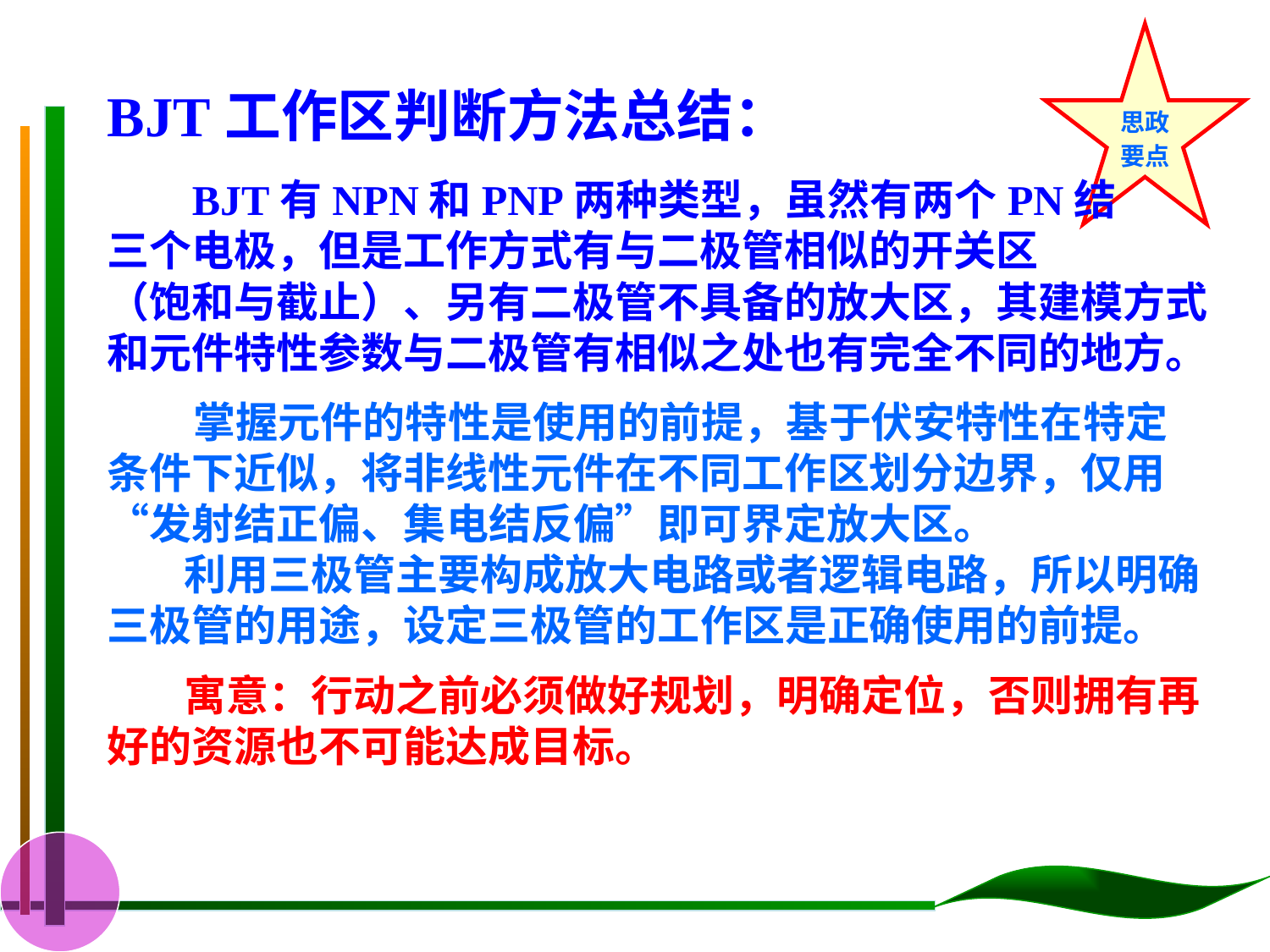

思政
要点
BJT工作区判断方法总结：

        BJT有NPN和PNP两种类型，虽然有两个PN结
三个电极，但是工作方式有与二极管相似的开关区
（饱和与截止）、另有二极管不具备的放大区，其建模方式和元件特性参数与二极管有相似之处也有完全不同的地方。

        掌握元件的特性是使用的前提，基于伏安特性在特定
条件下近似，将非线性元件在不同工作区划分边界，仅用“发射结正偏、集电结反偏”即可界定放大区。
       利用三极管主要构成放大电路或者逻辑电路，所以明确三极管的用途，设定三极管的工作区是正确使用的前提。

       寓意：行动之前必须做好规划，明确定位，否则拥有再好的资源也不可能达成目标。